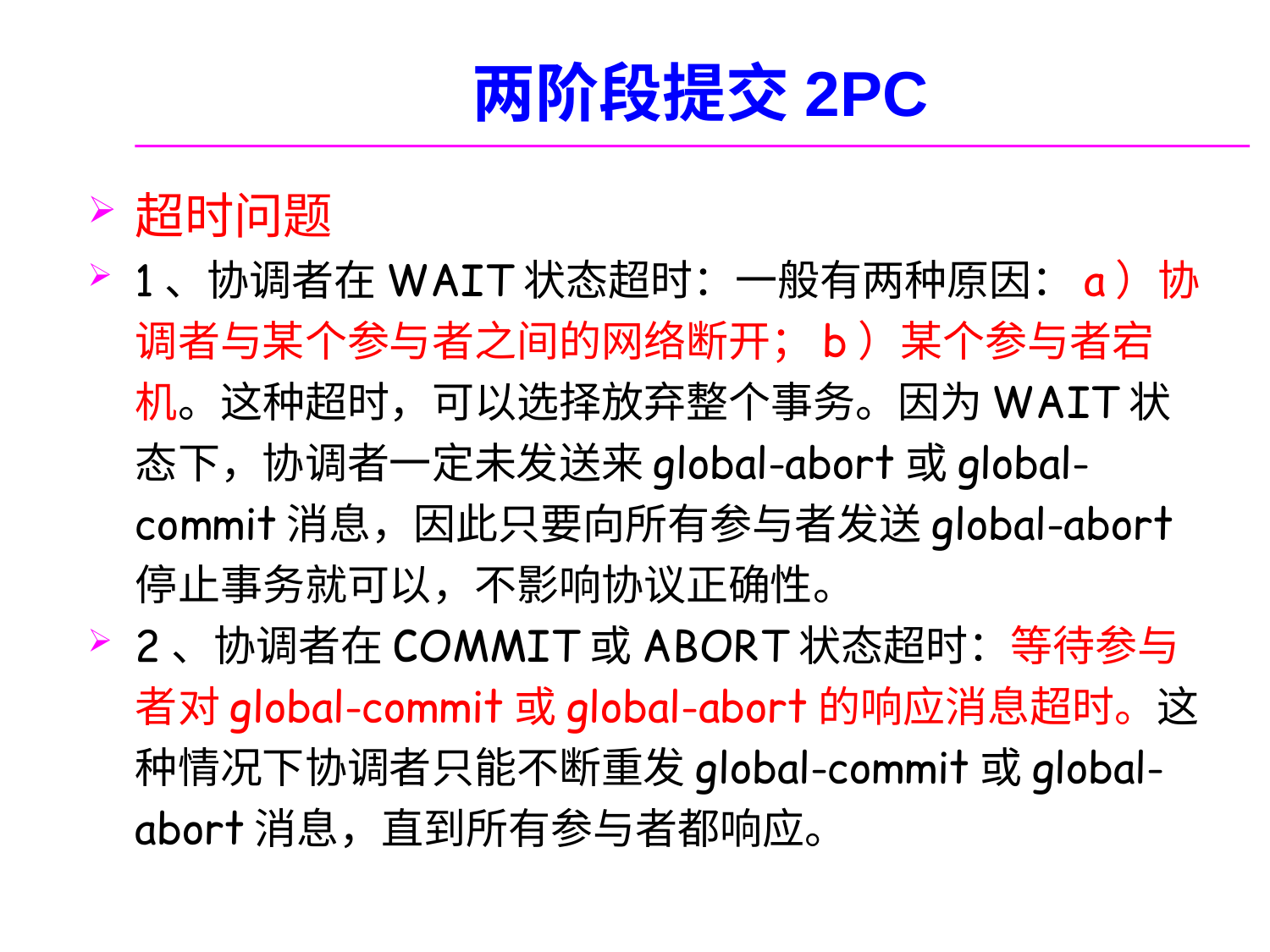

# 两阶段提交2PC
超时问题
1、协调者在WAIT状态超时：一般有两种原因：a）协调者与某个参与者之间的网络断开；b）某个参与者宕机。这种超时，可以选择放弃整个事务。因为WAIT状态下，协调者一定未发送来global-abort或global-commit消息，因此只要向所有参与者发送global-abort停止事务就可以，不影响协议正确性。
2、协调者在COMMIT或ABORT状态超时：等待参与者对global-commit或global-abort的响应消息超时。这种情况下协调者只能不断重发global-commit或global-abort消息，直到所有参与者都响应。

29